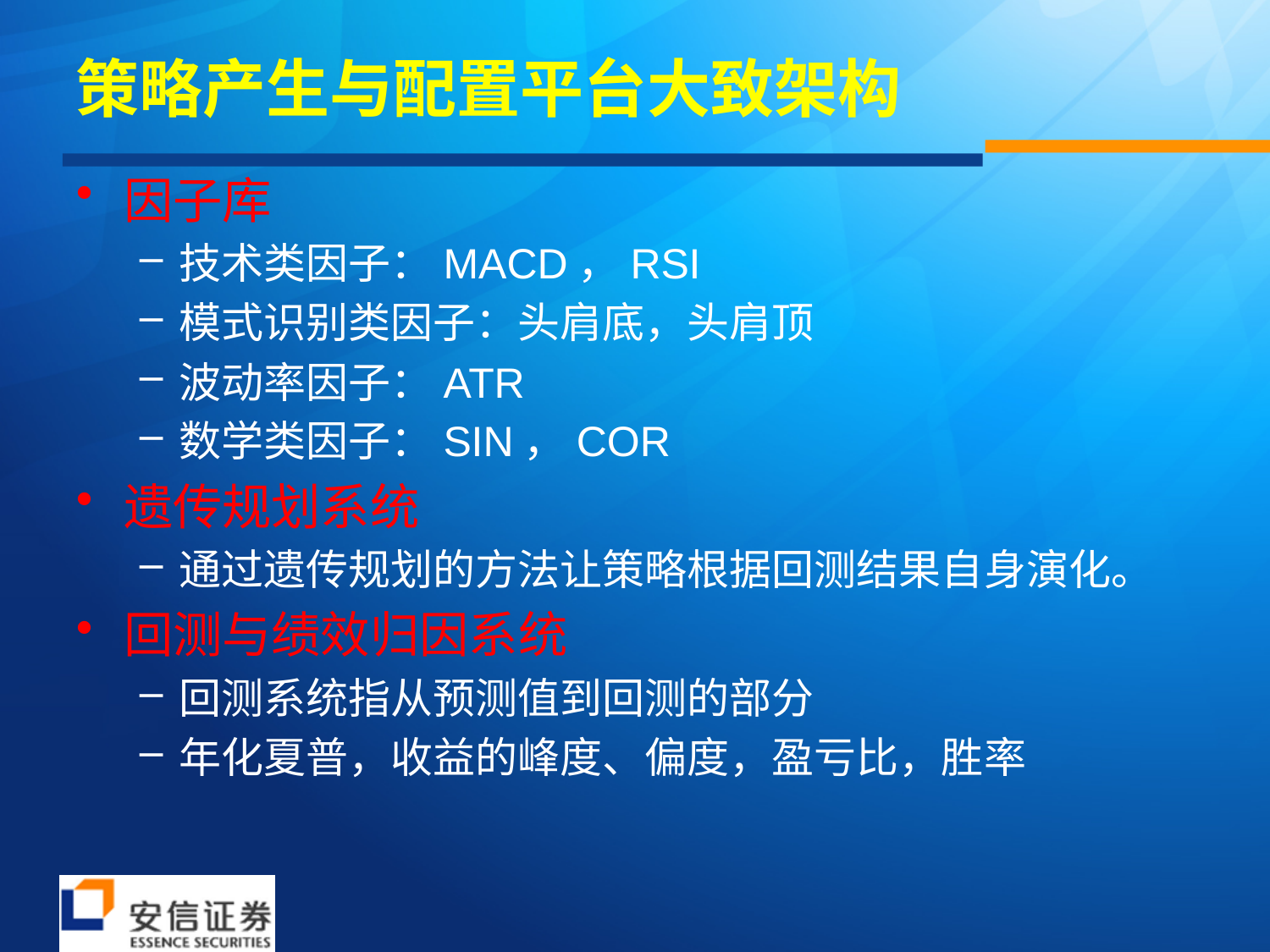

# 策略产生与配置平台大致架构
因子库
技术类因子：MACD，RSI
模式识别类因子：头肩底，头肩顶
波动率因子：ATR
数学类因子：SIN，COR
遗传规划系统
通过遗传规划的方法让策略根据回测结果自身演化。
回测与绩效归因系统
回测系统指从预测值到回测的部分
年化夏普，收益的峰度、偏度，盈亏比，胜率